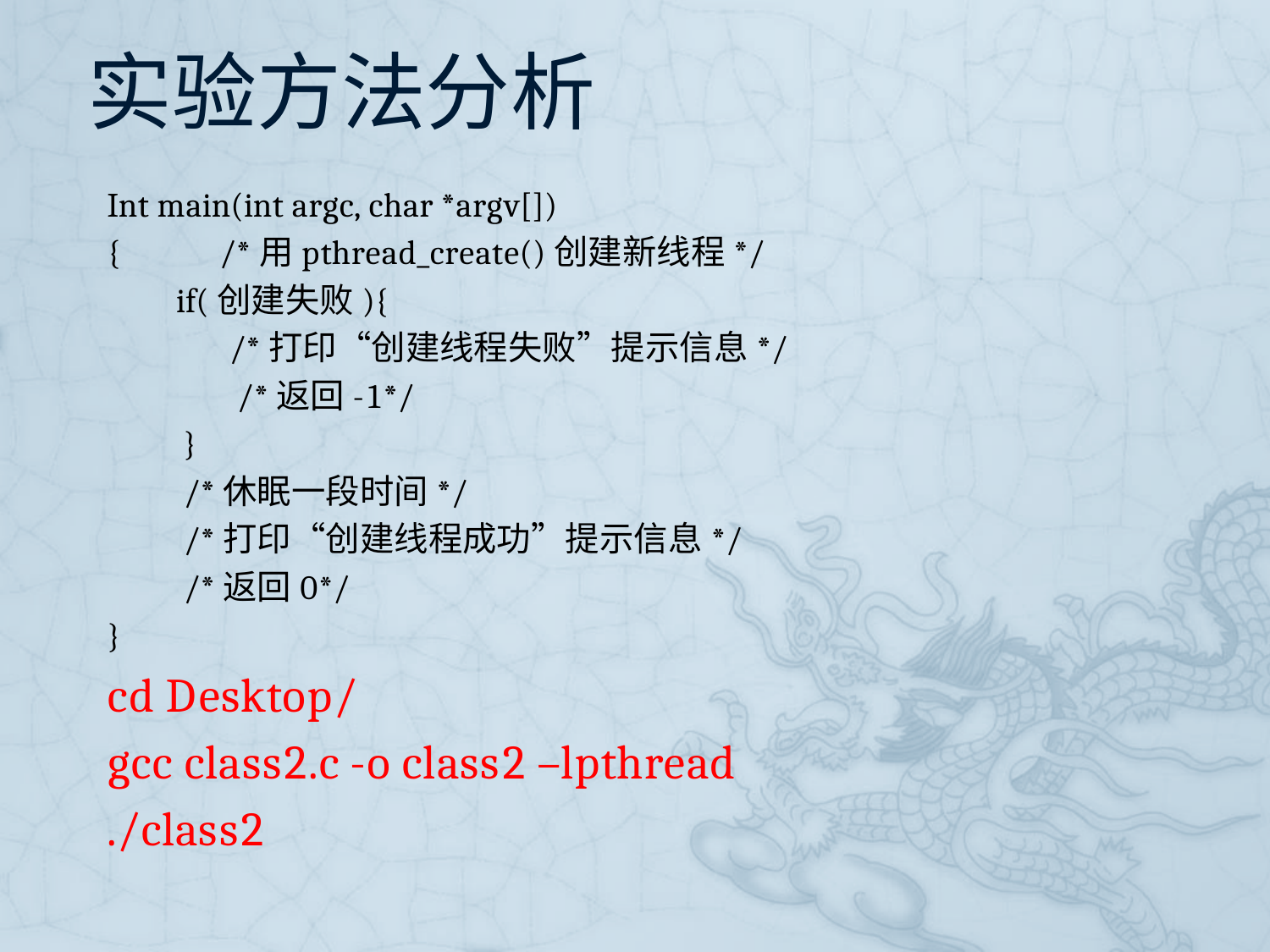

# 实验方法分析
Int main(int argc, char *argv[])
{             /*用pthread_create()创建新线程*/
         if(创建失败){
                /*打印“创建线程失败”提示信息*/
                 /*返回-1*/
          }
          /*休眠一段时间*/
          /*打印“创建线程成功”提示信息*/
          /*返回0*/
}
cd Desktop/
gcc class2.c -o class2 –lpthread
./class2